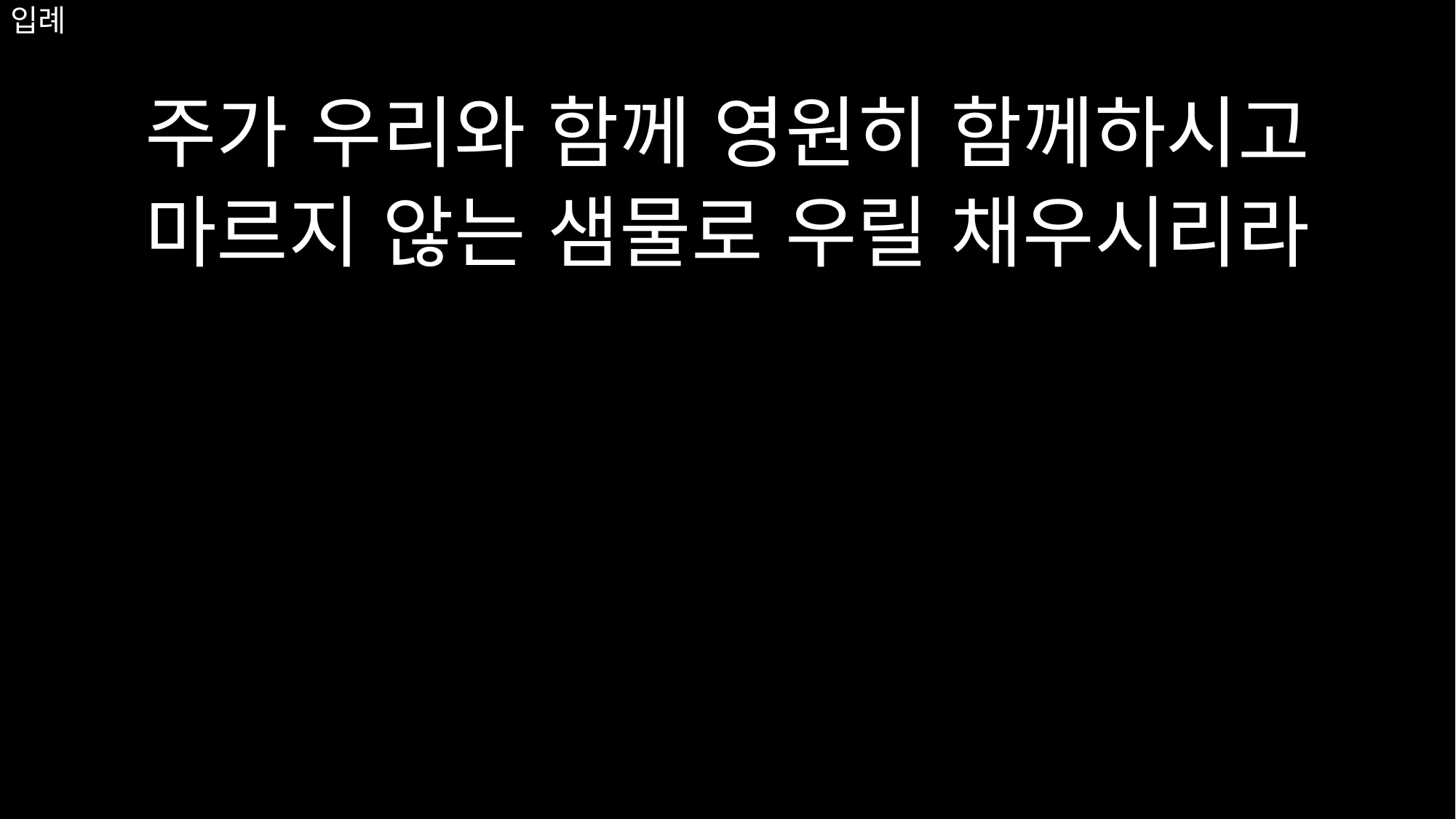

# 입례
주가 우리와 함께 영원히 함께하시고
마르지 않는 샘물로 우릴 채우시리라